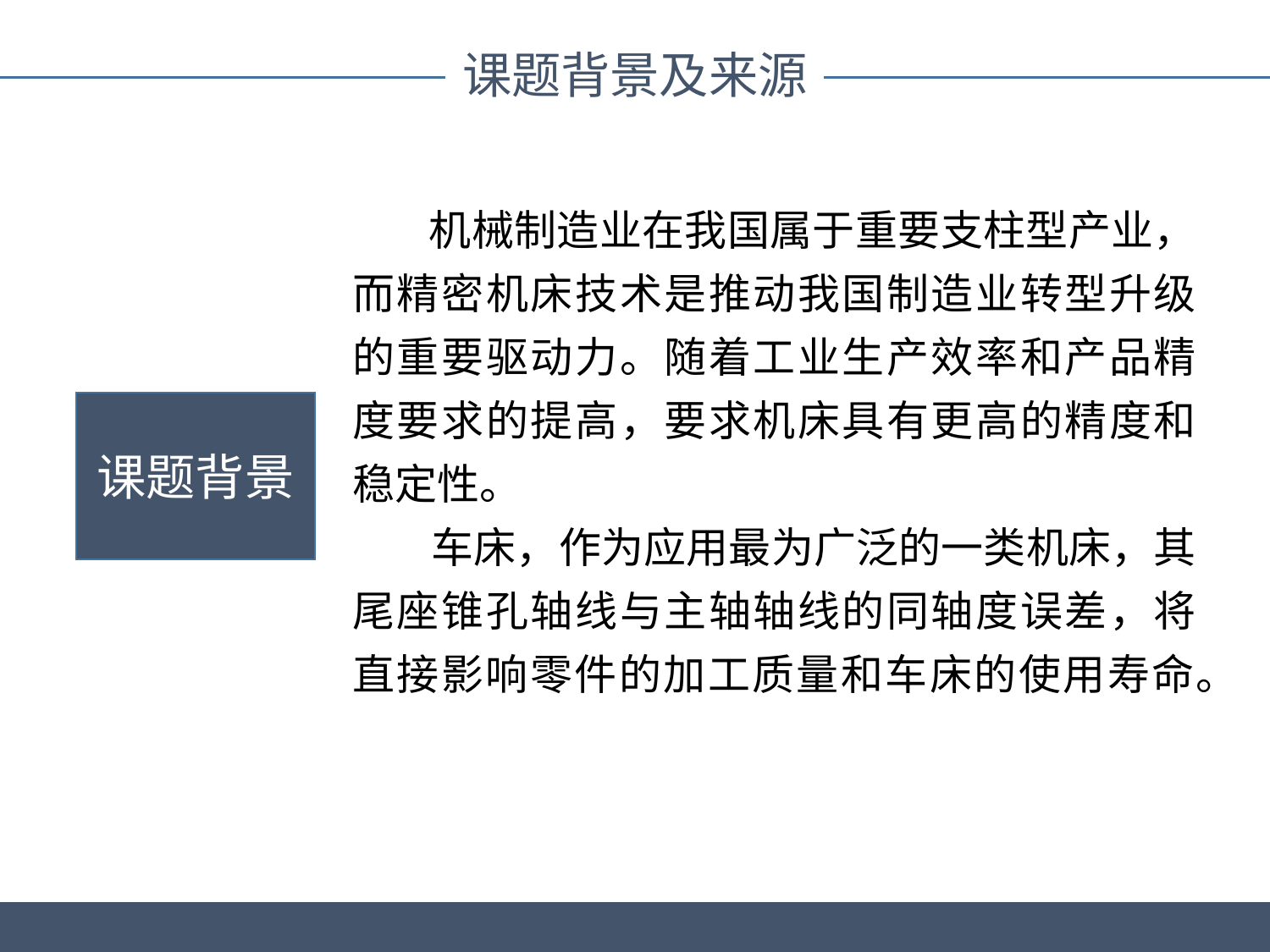

课题背景及来源
         机械制造业在我国属于重要支柱型产业，而精密机床技术是推动我国制造业转型升级的重要驱动力。随着工业生产效率和产品精度要求的提高，要求机床具有更高的精度和稳定性。
       车床，作为应用最为广泛的一类机床，其尾座锥孔轴线与主轴轴线的同轴度误差，将直接影响零件的加工质量和车床的使用寿命。
课题背景